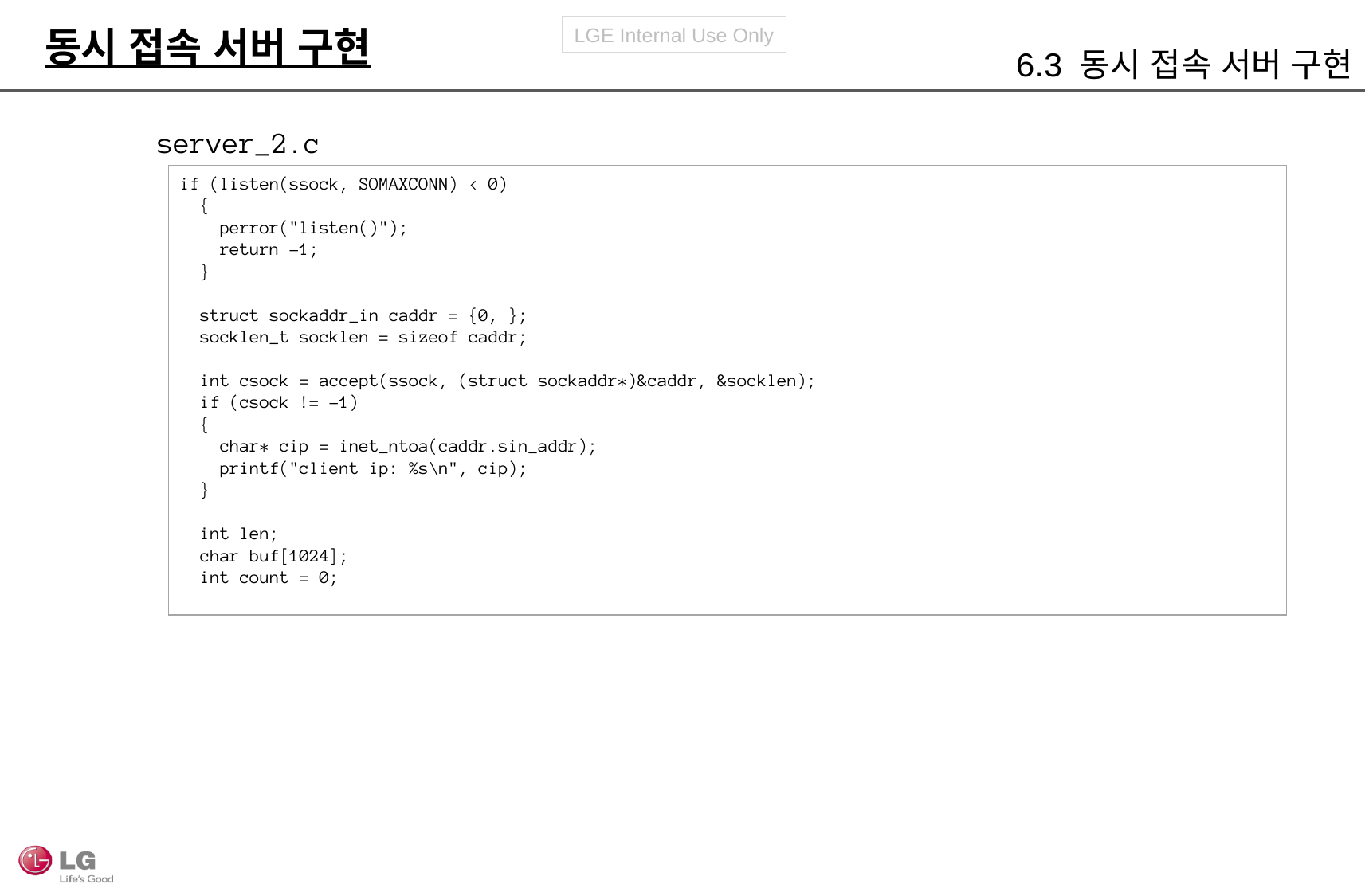

동시 접속 서버 구현
6.3 동시 접속 서버 구현

server_2.c
if (listen(ssock, SOMAXCONN) < 0)
  {
    perror("listen()");
    return -1;
  }

  struct sockaddr_in caddr = {0, };
  socklen_t socklen = sizeof caddr;

  int csock = accept(ssock, (struct sockaddr*)&caddr, &socklen);
  if (csock != -1)
  {
    char* cip = inet_ntoa(caddr.sin_addr);
    printf("client ip: %s\n", cip);
  }

  int len;
  char buf[1024];
  int count = 0;